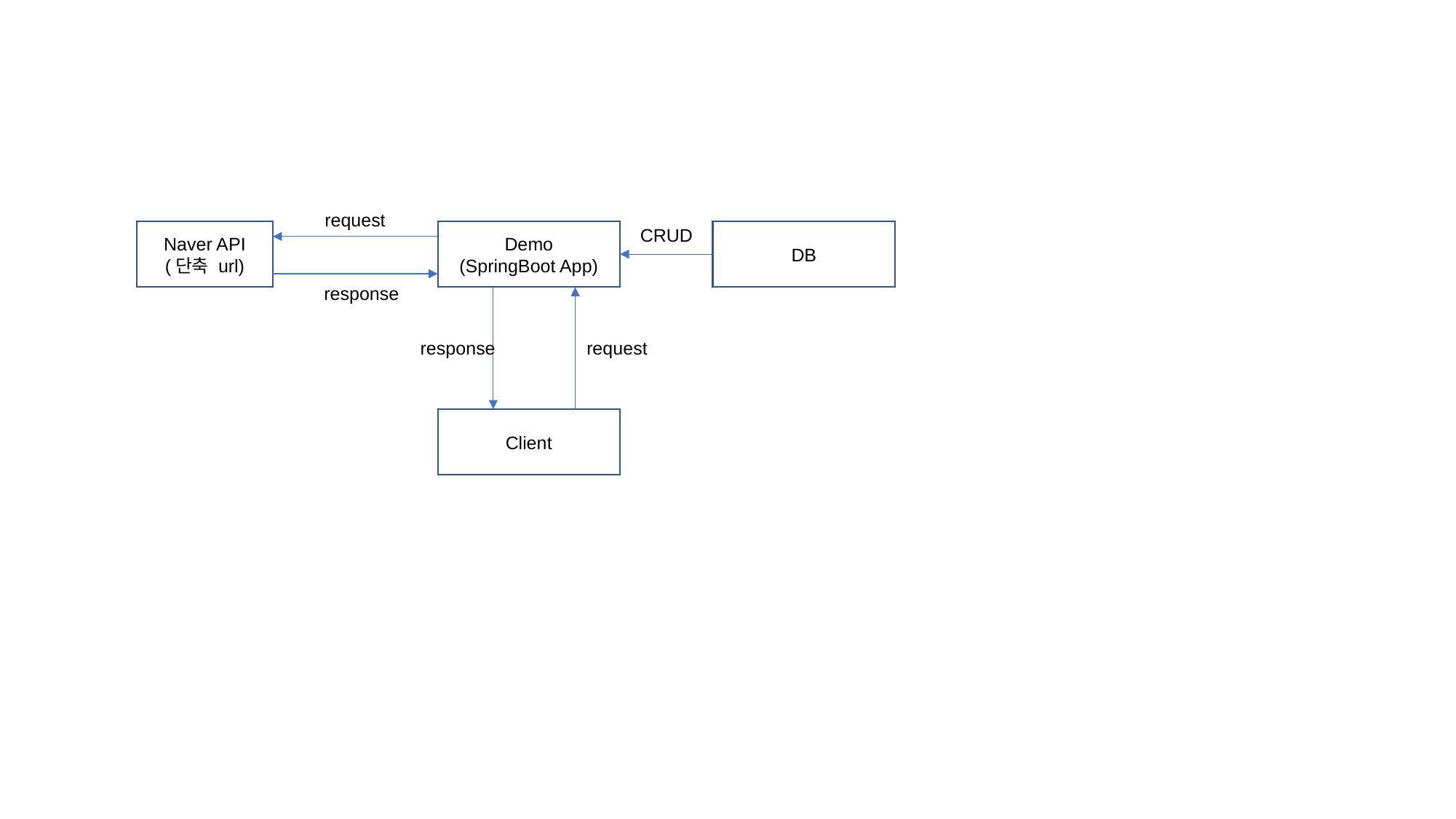

request
CRUD
DB
Naver API
(단축 url)
Demo
(SpringBoot App)
response
response
request
Client